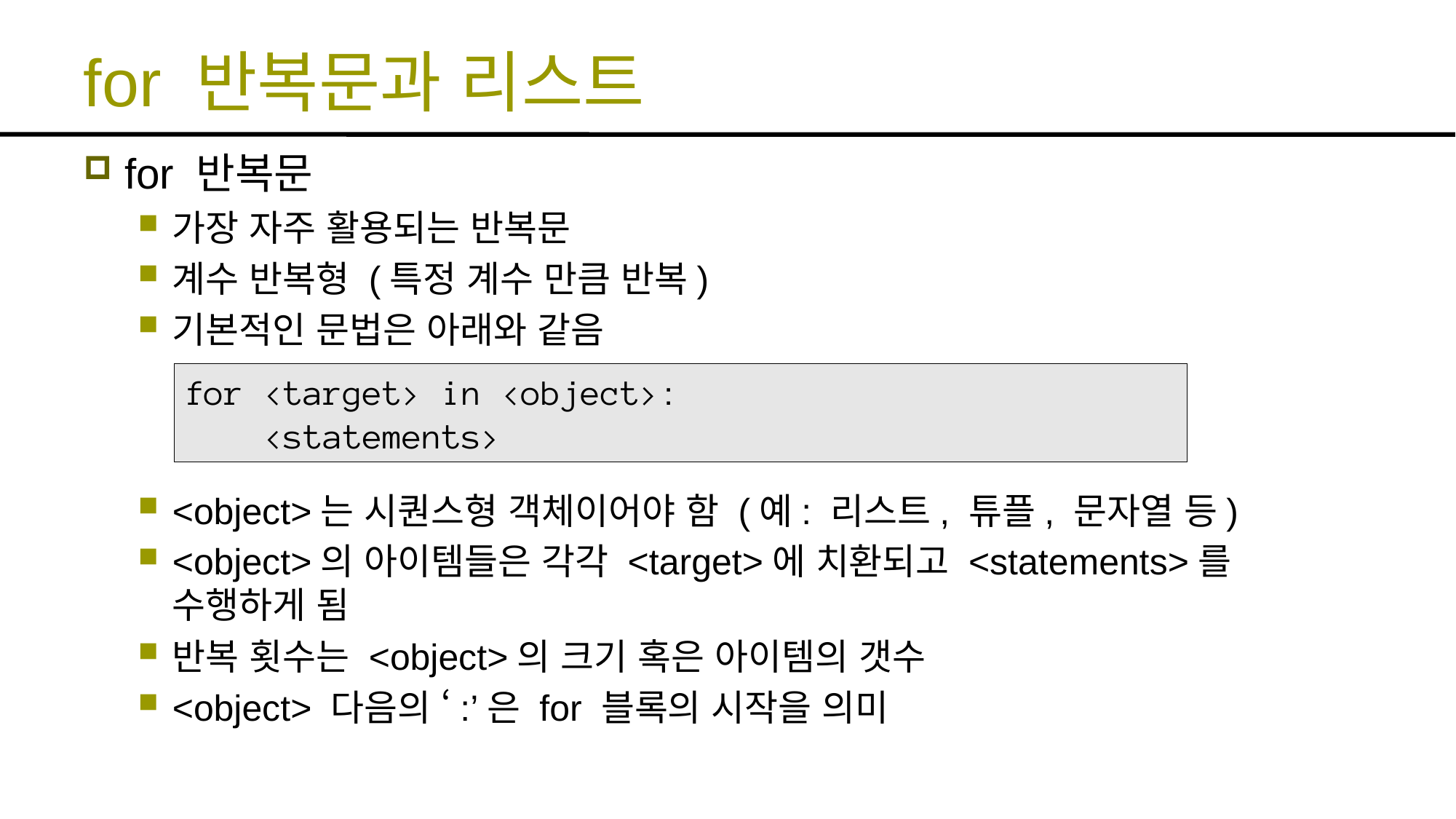

# for 반복문과 리스트
for 반복문
가장 자주 활용되는 반복문
계수 반복형 (특정 계수 만큼 반복)
기본적인 문법은 아래와 같음

<object>는 시퀀스형 객체이어야 함 (예: 리스트, 튜플, 문자열 등)
<object>의 아이템들은 각각 <target>에 치환되고 <statements>를 수행하게 됨
반복 횟수는 <object>의 크기 혹은 아이템의 갯수
<object> 다음의 ‘:’은 for 블록의 시작을 의미

for <target> in <object>:
    <statements>